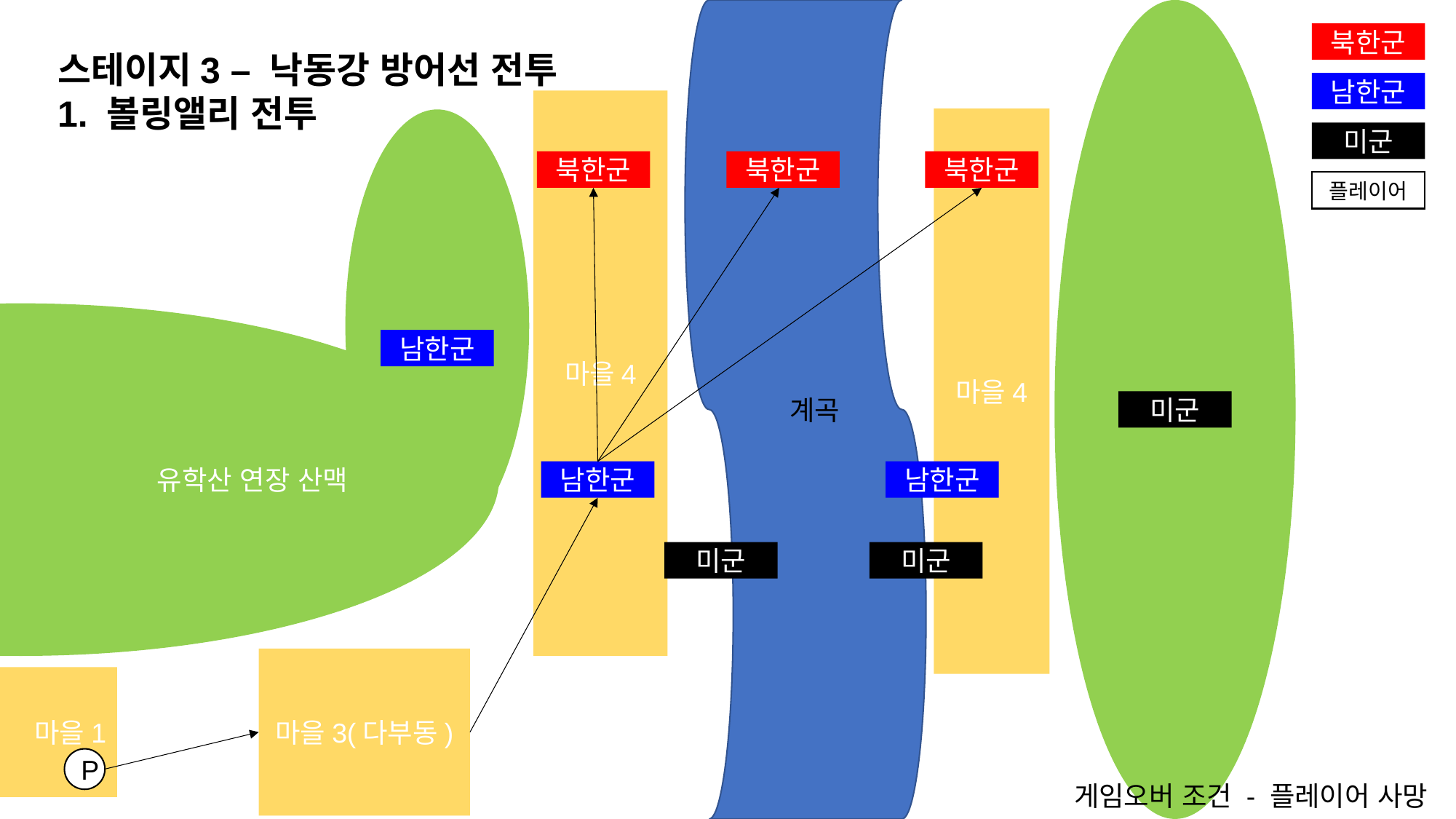

계곡
북한군
스테이지3 – 낙동강 방어선 전투
1. 볼링앨리 전투
남한군
마을4
마을4
미군
북한군
북한군
북한군
플레이어

유학산 연장 산맥
남한군
미군
남한군
남한군
미군
미군
마을3(다부동)
마을1
P
게임오버 조건 - 플레이어 사망